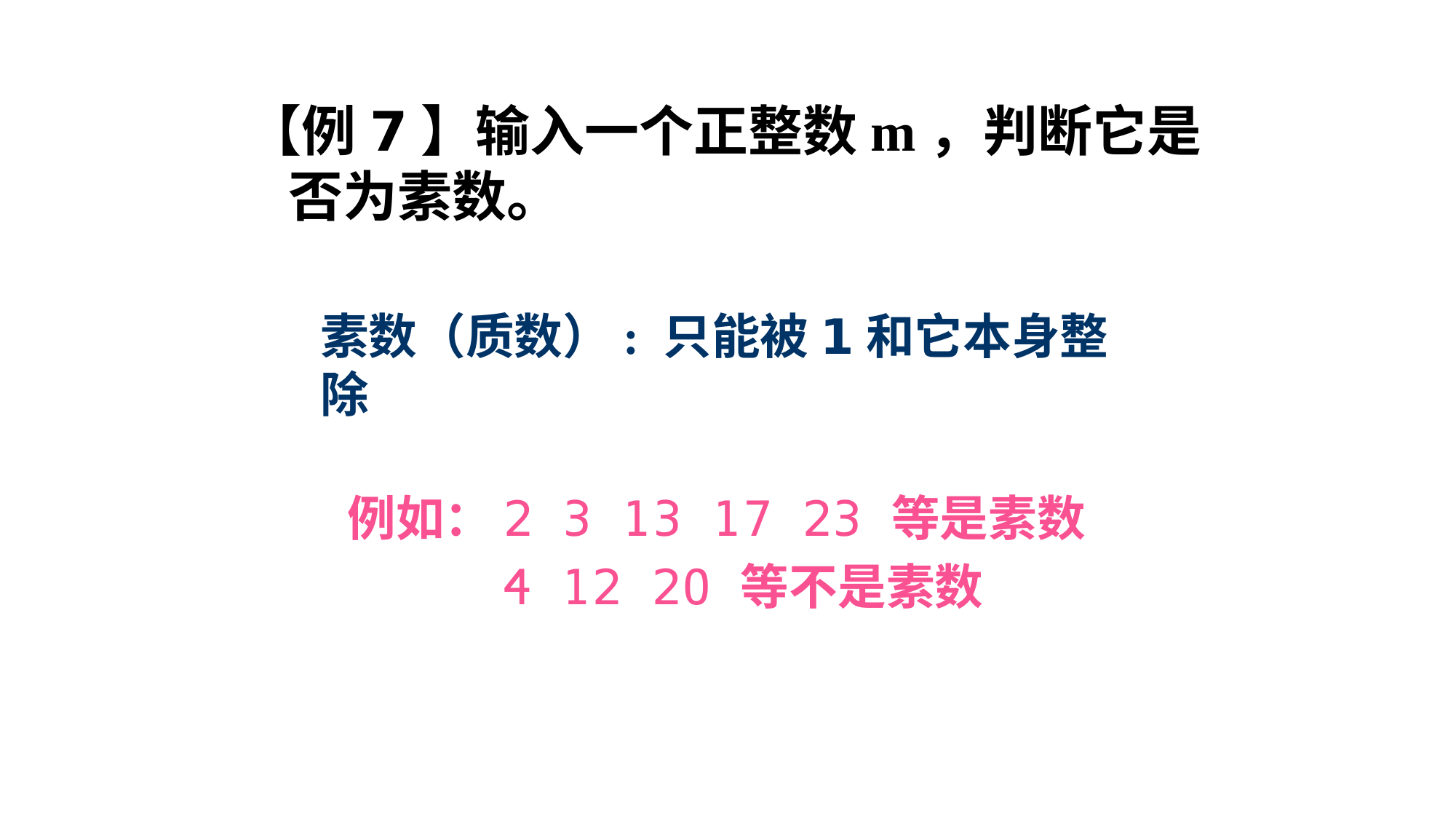

【例7】输入一个正整数m，判断它是否为素数。
素数（质数）: 只能被1和它本身整除
例如：2  3  13  17  23 等是素数
           4  12  20 等不是素数